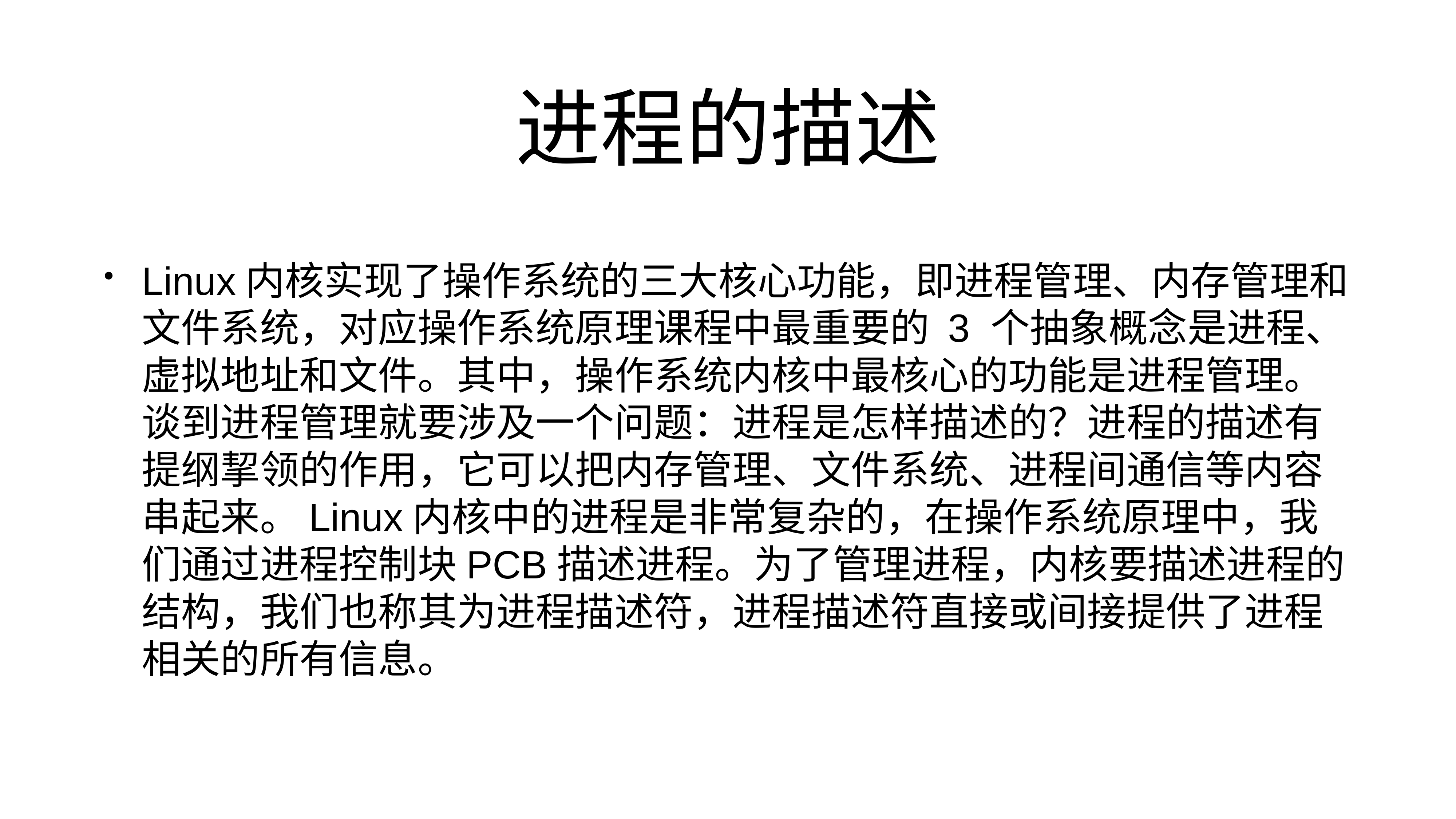

# 进程的描述
Linux内核实现了操作系统的三大核心功能，即进程管理、内存管理和文件系统，对应操作系统原理课程中最重要的 3 个抽象概念是进程、虚拟地址和文件。其中，操作系统内核中最核心的功能是进程管理。谈到进程管理就要涉及一个问题：进程是怎样描述的？进程的描述有提纲挈领的作用，它可以把内存管理、文件系统、进程间通信等内容串起来。Linux内核中的进程是非常复杂的，在操作系统原理中，我们通过进程控制块PCB描述进程。为了管理进程，内核要描述进程的结构，我们也称其为进程描述符，进程描述符直接或间接提供了进程相关的所有信息。